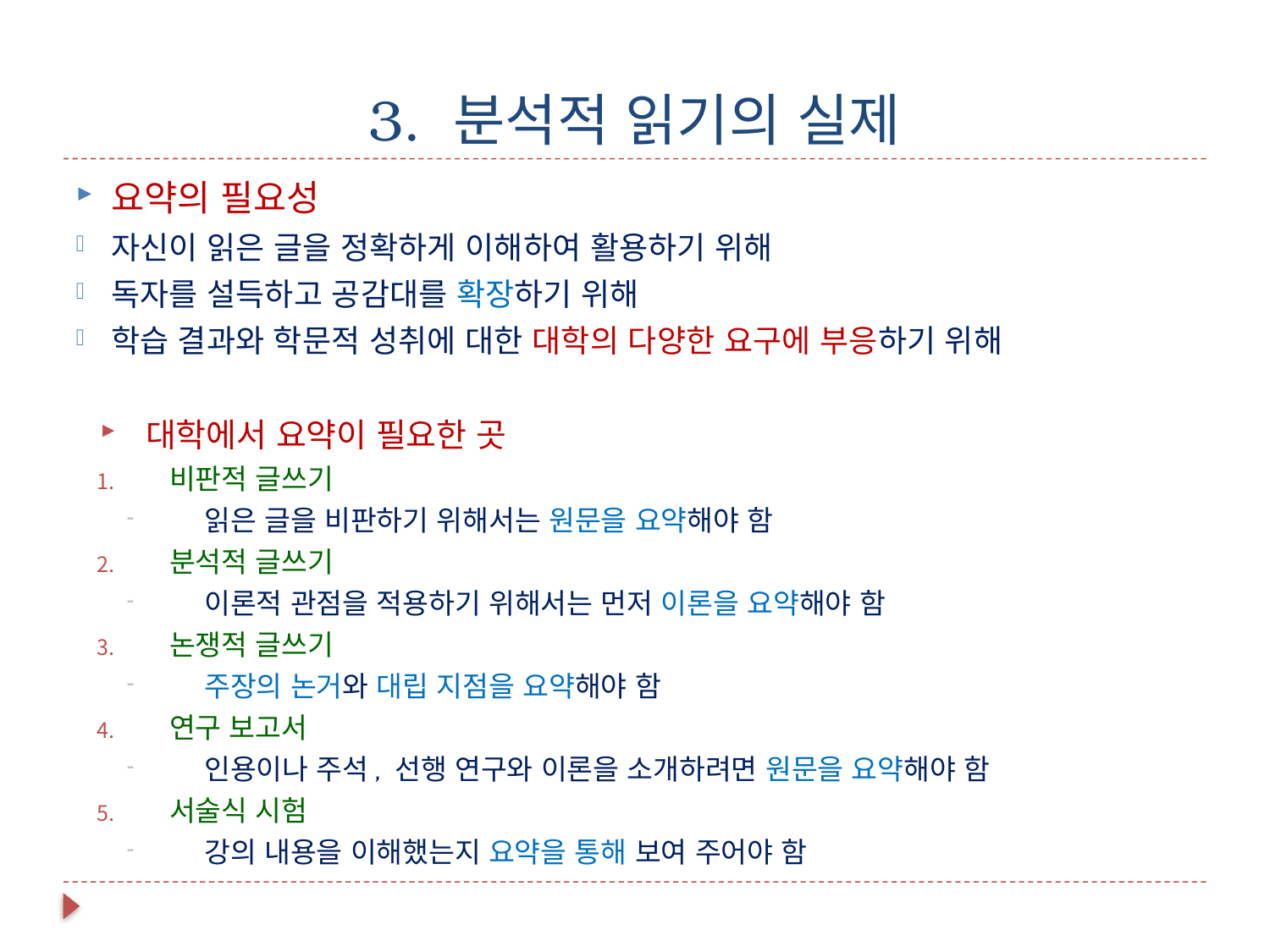

# 3. 분석적 읽기의 실제
요약의 필요성
자신이 읽은 글을 정확하게 이해하여 활용하기 위해
독자를 설득하고 공감대를 확장하기 위해
학습 결과와 학문적 성취에 대한 대학의 다양한 요구에 부응하기 위해

대학에서 요약이 필요한 곳
비판적 글쓰기
읽은 글을 비판하기 위해서는 원문을 요약해야 함
분석적 글쓰기
이론적 관점을 적용하기 위해서는 먼저 이론을 요약해야 함
논쟁적 글쓰기
주장의 논거와 대립 지점을 요약해야 함
연구 보고서
인용이나 주석, 선행 연구와 이론을 소개하려면 원문을 요약해야 함
서술식 시험
강의 내용을 이해했는지 요약을 통해 보여 주어야 함